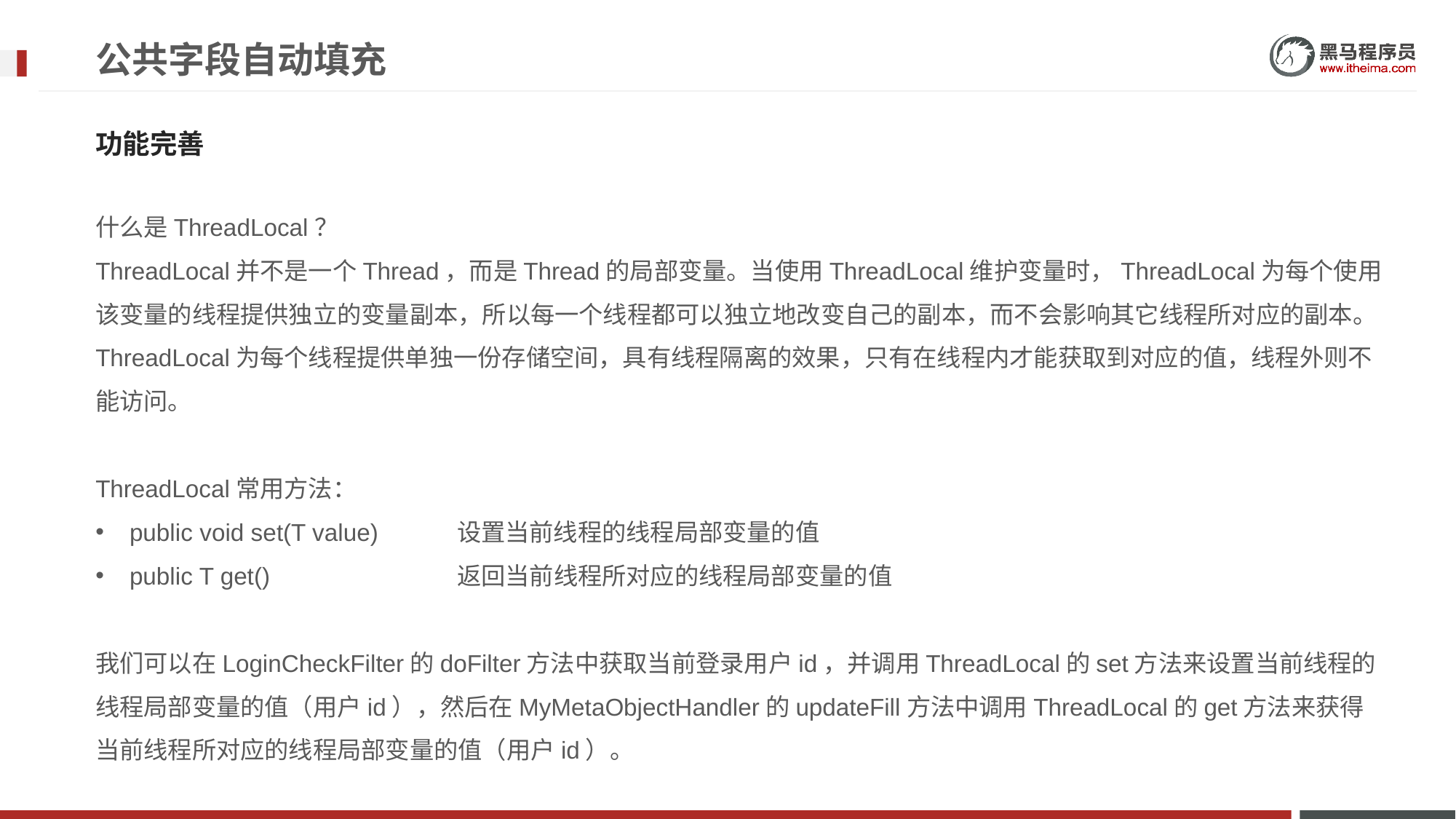

# 公共字段自动填充
功能完善
什么是ThreadLocal？
ThreadLocal并不是一个Thread，而是Thread的局部变量。当使用ThreadLocal维护变量时，ThreadLocal为每个使用该变量的线程提供独立的变量副本，所以每一个线程都可以独立地改变自己的副本，而不会影响其它线程所对应的副本。
ThreadLocal为每个线程提供单独一份存储空间，具有线程隔离的效果，只有在线程内才能获取到对应的值，线程外则不能访问。

ThreadLocal常用方法：
public void set(T value) 	设置当前线程的线程局部变量的值
public T get() 		返回当前线程所对应的线程局部变量的值

我们可以在LoginCheckFilter的doFilter方法中获取当前登录用户id，并调用ThreadLocal的set方法来设置当前线程的线程局部变量的值（用户id），然后在MyMetaObjectHandler的updateFill方法中调用ThreadLocal的get方法来获得当前线程所对应的线程局部变量的值（用户id）。